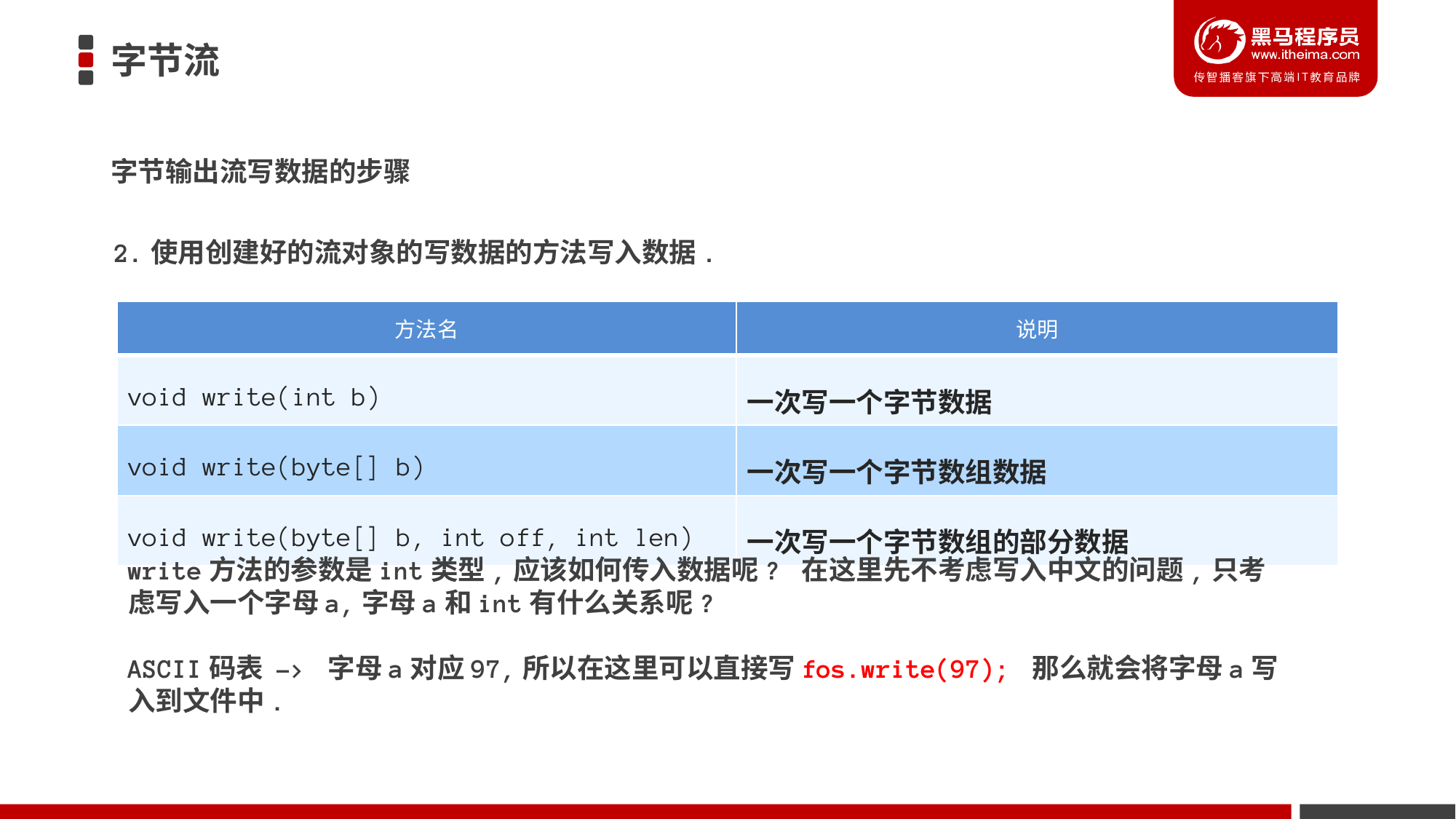

# 字节流
字节输出流写数据的步骤
2.使用创建好的流对象的写数据的方法写入数据.
| 方法名 | 说明 |
| --- | --- |
| void write​(int b) | 一次写一个字节数据 |
| void write​(byte[] b) | 一次写一个字节数组数据 |
| void write​(byte[] b, int off, int len) | 一次写一个字节数组的部分数据 |
write方法的参数是int类型,应该如何传入数据呢? 在这里先不考虑写入中文的问题,只考虑写入一个字母a,字母a和int有什么关系呢?
ASCII码表 -> 字母a对应97,所以在这里可以直接写fos.write(97); 那么就会将字母a写入到文件中.